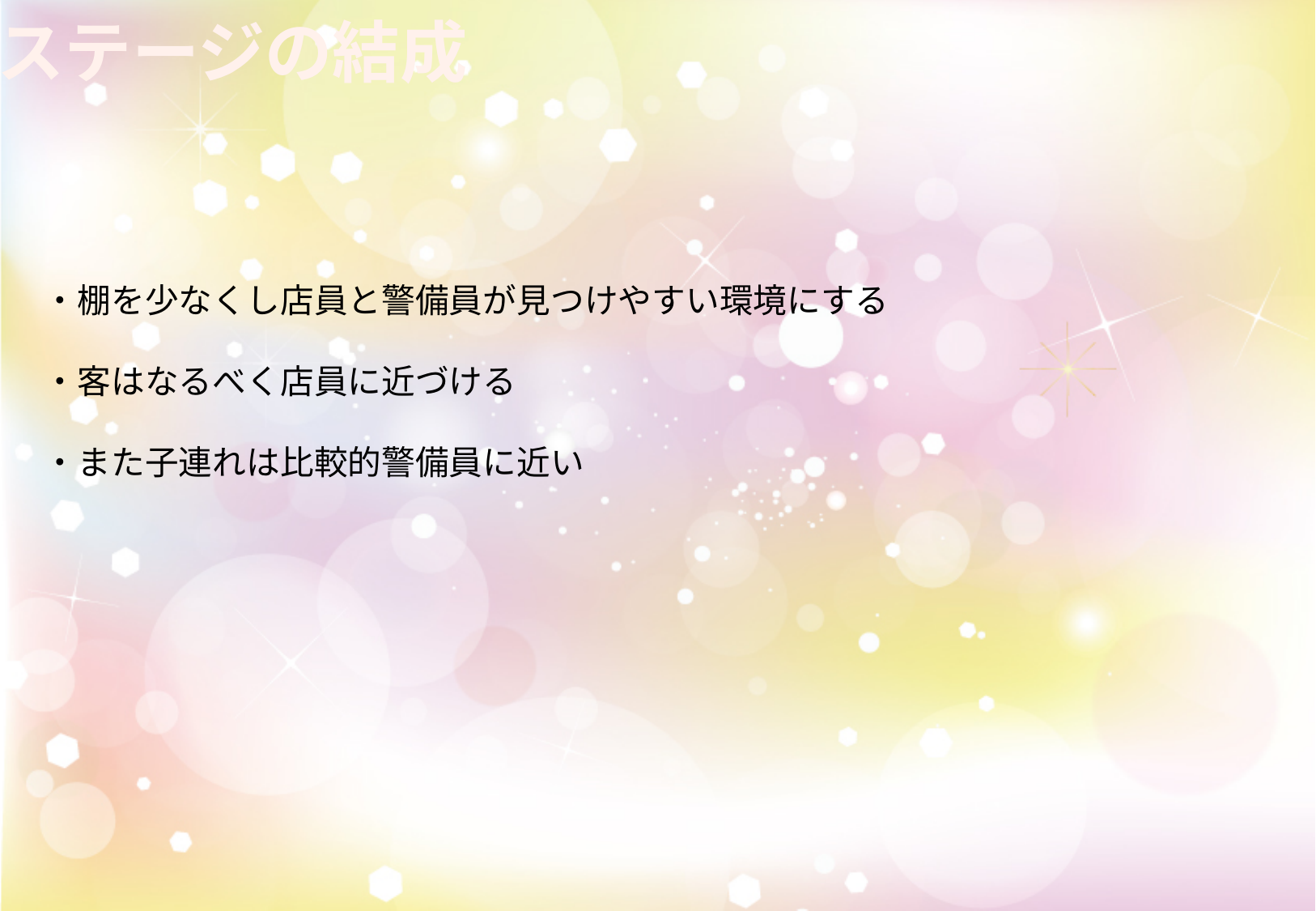

ステージの結成
・棚を少なくし店員と警備員が見つけやすい環境にする

・客はなるべく店員に近づける

・また子連れは比較的警備員に近い